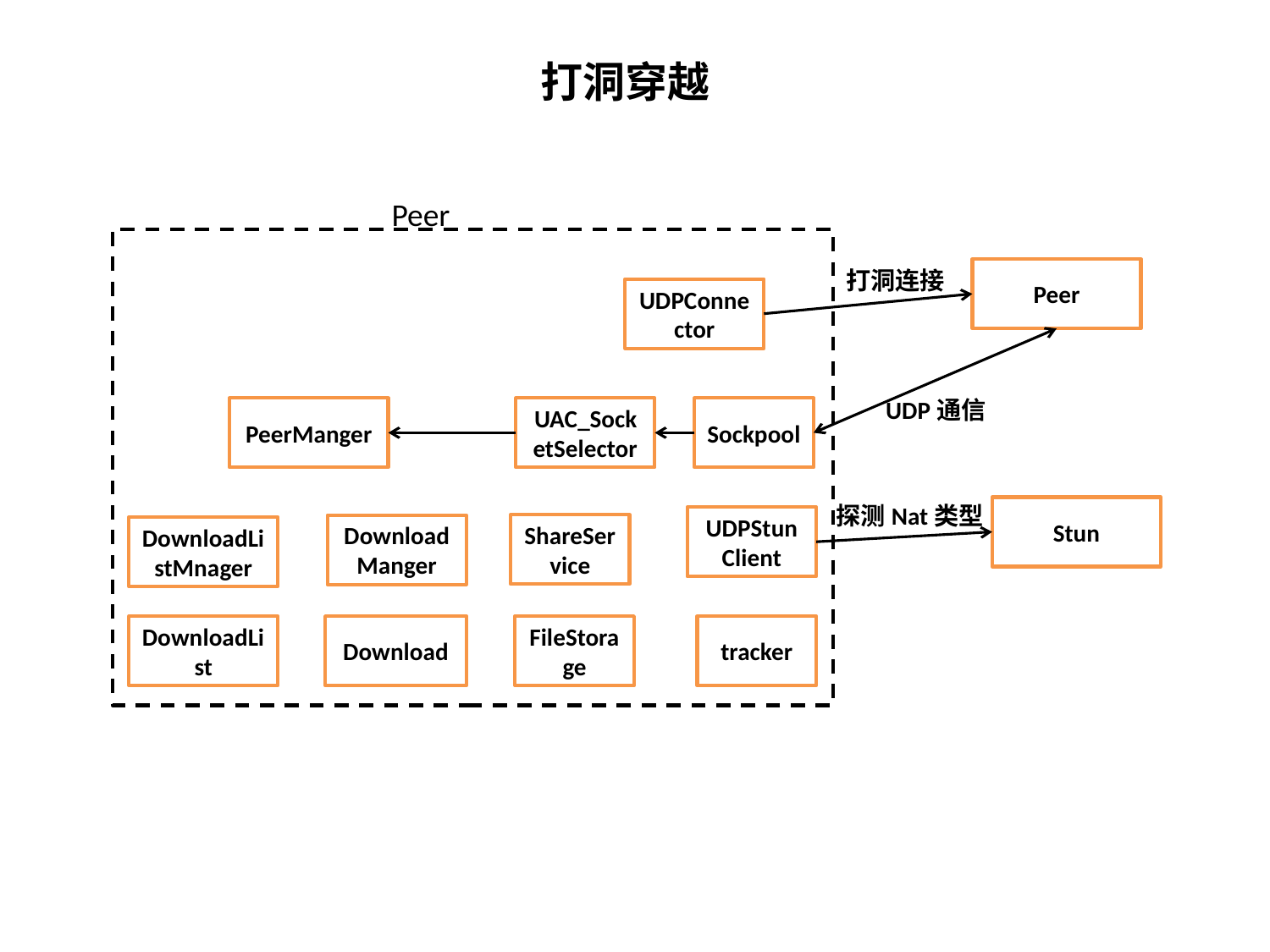

打洞穿越
Peer

打洞连接
Peer
UDPConnector
UDP通信
PeerManger
UAC_SocketSelector
Sockpool
探测Nat类型
Stun
UDPStunClient
ShareService
DownloadManger
DownloadListMnager
DownloadList
Download
FileStorage
tracker